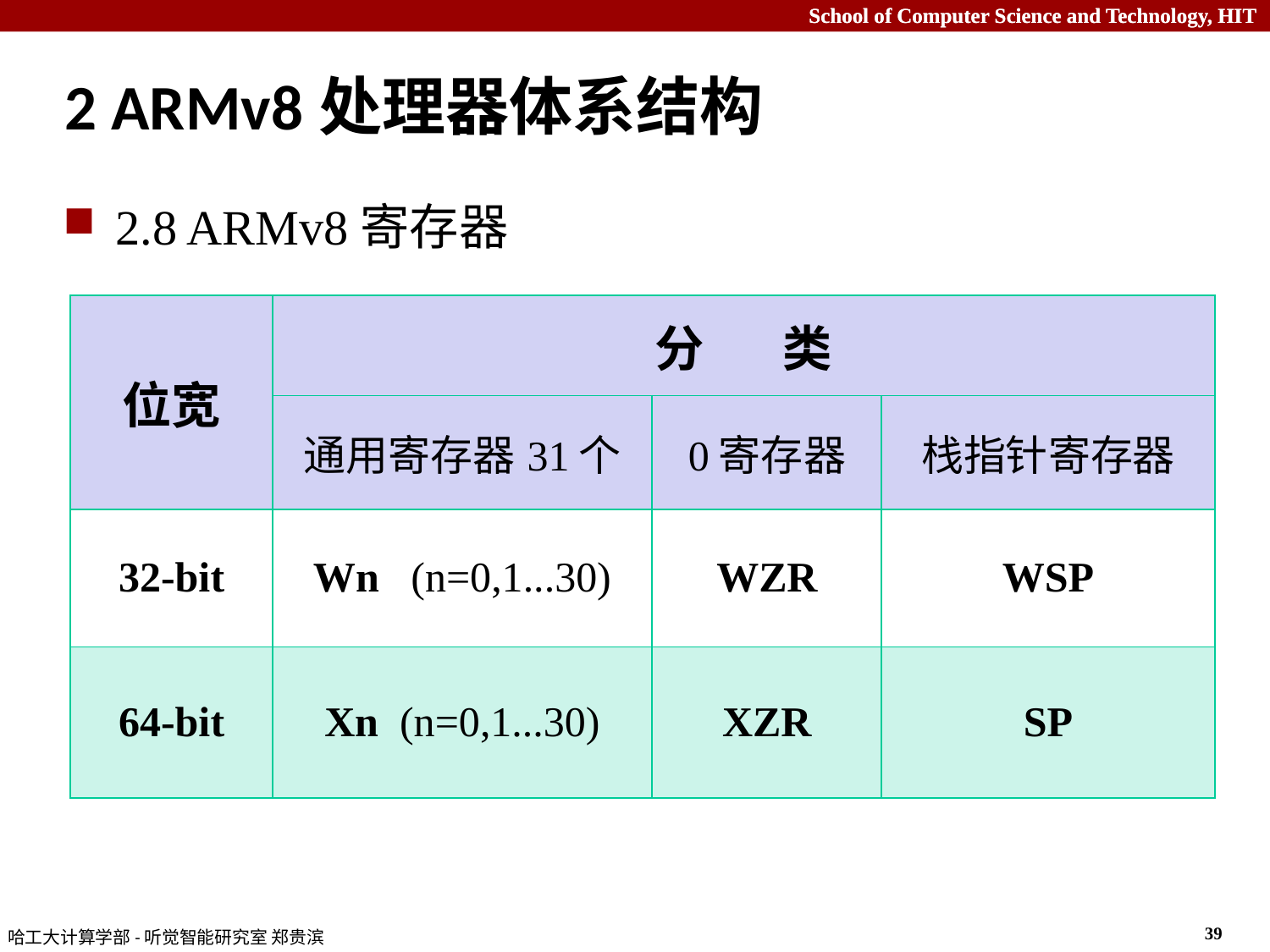

# 2 ARMv8处理器体系结构
2.8 ARMv8寄存器

| 位宽 | 分 类 |  |  |
| --- | --- | --- | --- |
|  | 通用寄存器31个 | 0寄存器 | 栈指针寄存器 |
| 32-bit | Wn (n=0,1...30) | WZR | WSP |
| 64-bit | Xn (n=0,1...30) | XZR | SP |